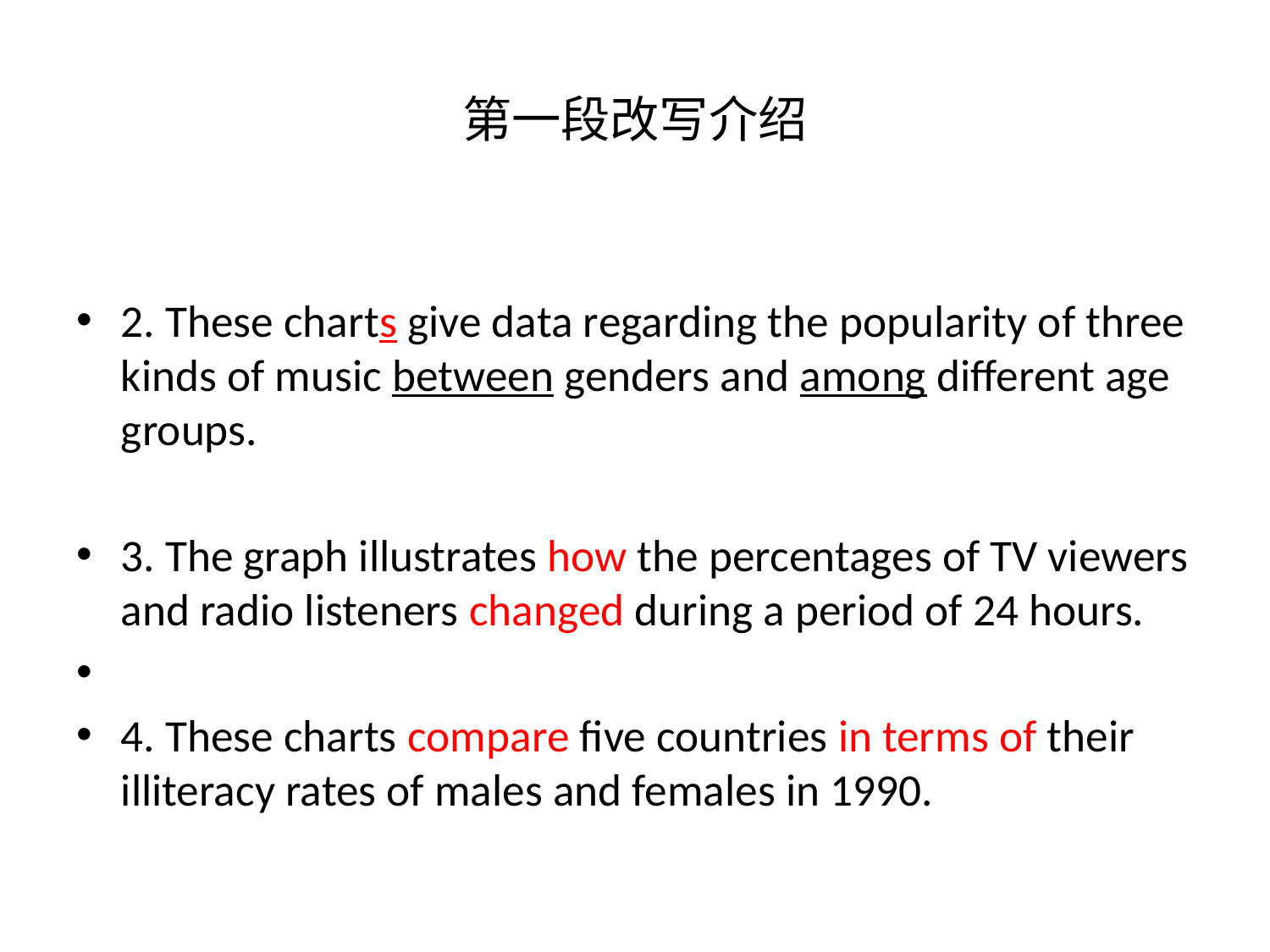

# 第一段改写介绍

2. These charts give data regarding the popularity of three kinds of music between genders and among different age groups.

3. The graph illustrates how the percentages of TV viewers and radio listeners changed during a period of 24 hours.

4. These charts compare five countries in terms of their illiteracy rates of males and females in 1990.